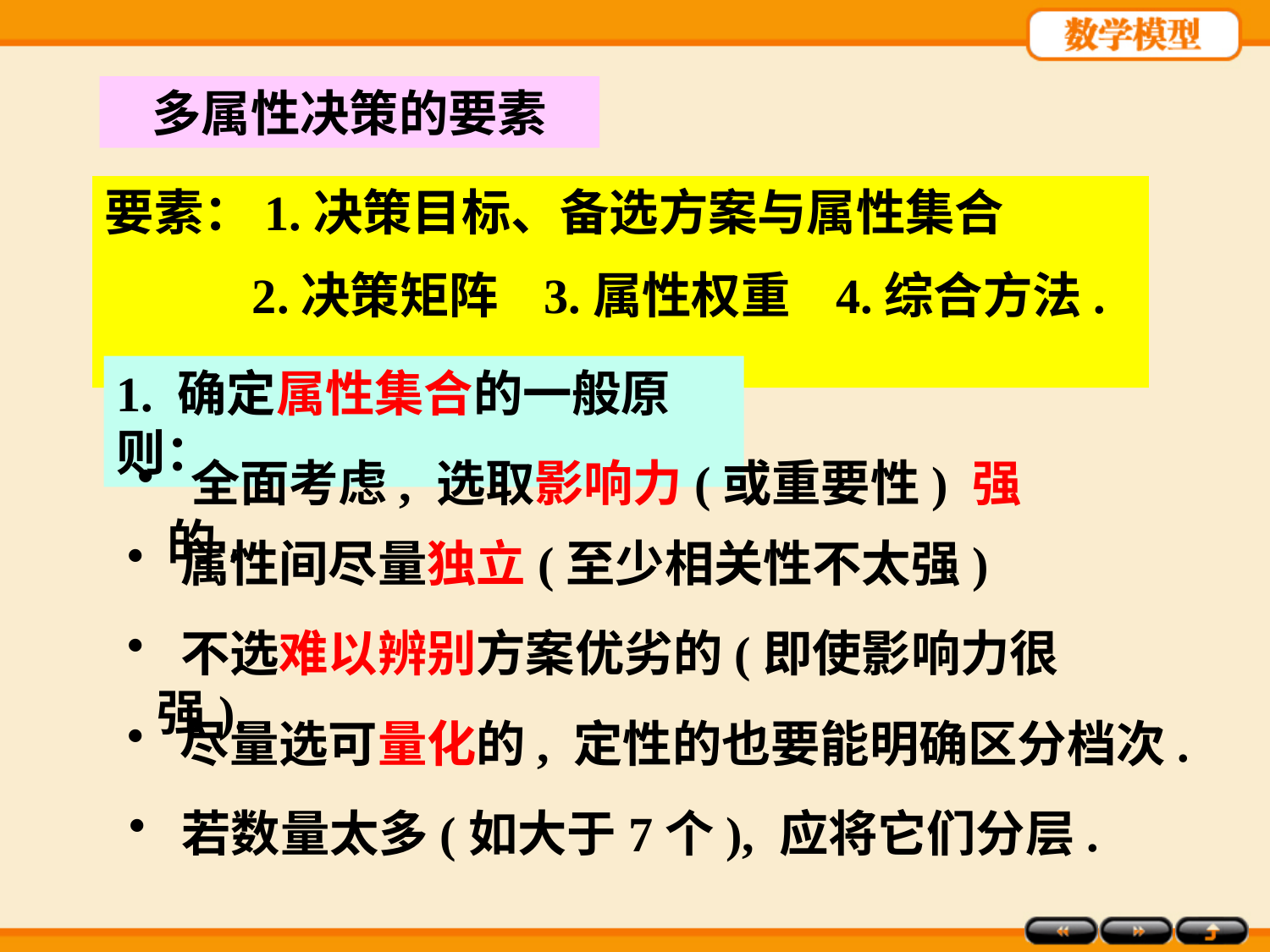

多属性决策的要素
要素：1.决策目标、备选方案与属性集合
            2.决策矩阵   3.属性权重   4.综合方法.
1. 确定属性集合的一般原则：
 全面考虑, 选取影响力(或重要性) 强的.
 属性间尽量独立(至少相关性不太强)
 不选难以辨别方案优劣的(即使影响力很强).
 尽量选可量化的, 定性的也要能明确区分档次.
 若数量太多(如大于7个), 应将它们分层.